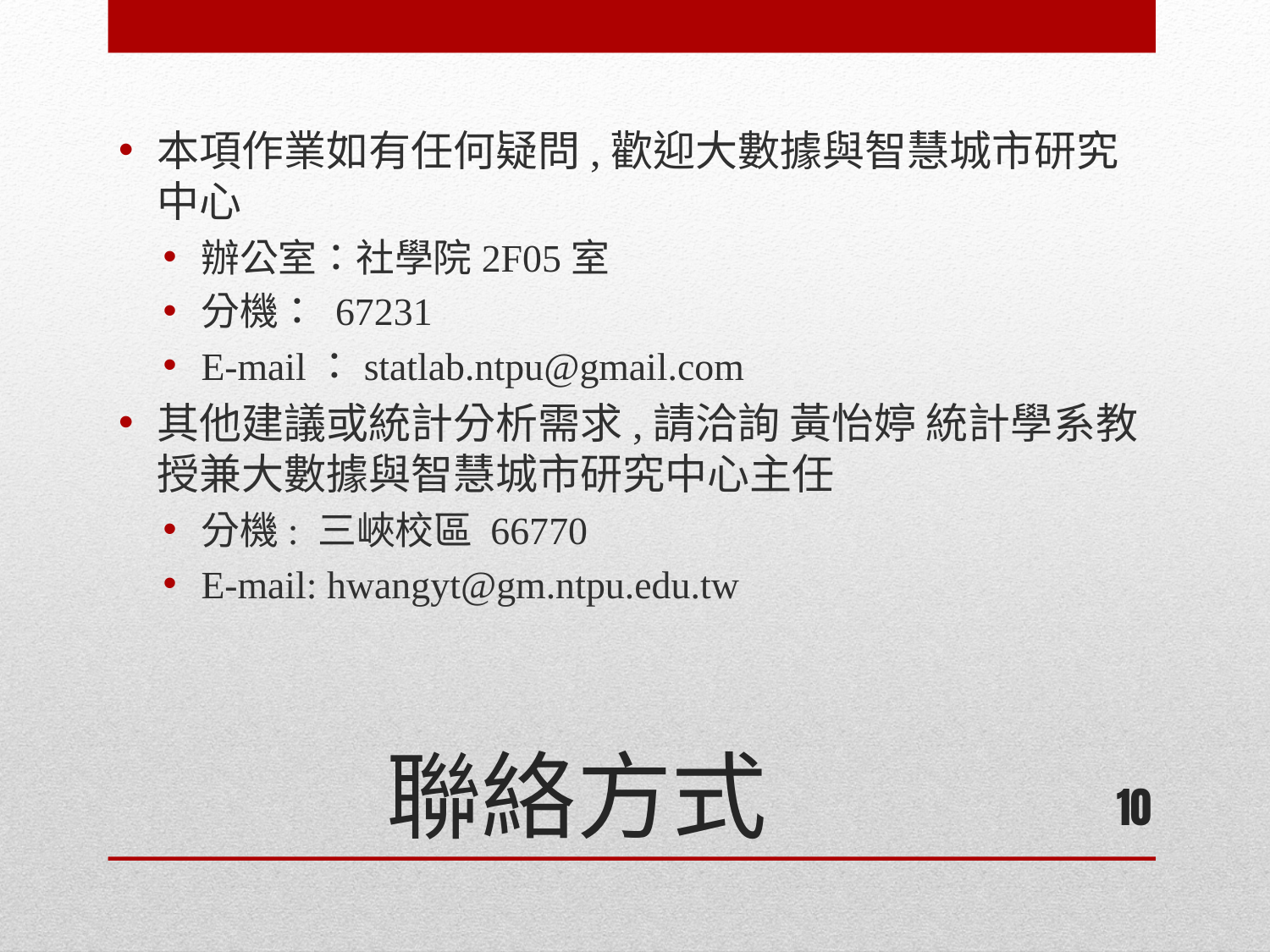

本項作業如有任何疑問,歡迎大數據與智慧城市研究中心
辦公室：社學院2F05室
分機： 67231
E-mail：statlab.ntpu@gmail.com
其他建議或統計分析需求,請洽詢 黃怡婷 統計學系教授兼大數據與智慧城市研究中心主任
分機: 三峽校區 66770
E-mail: hwangyt@gm.ntpu.edu.tw
# 聯絡方式
10